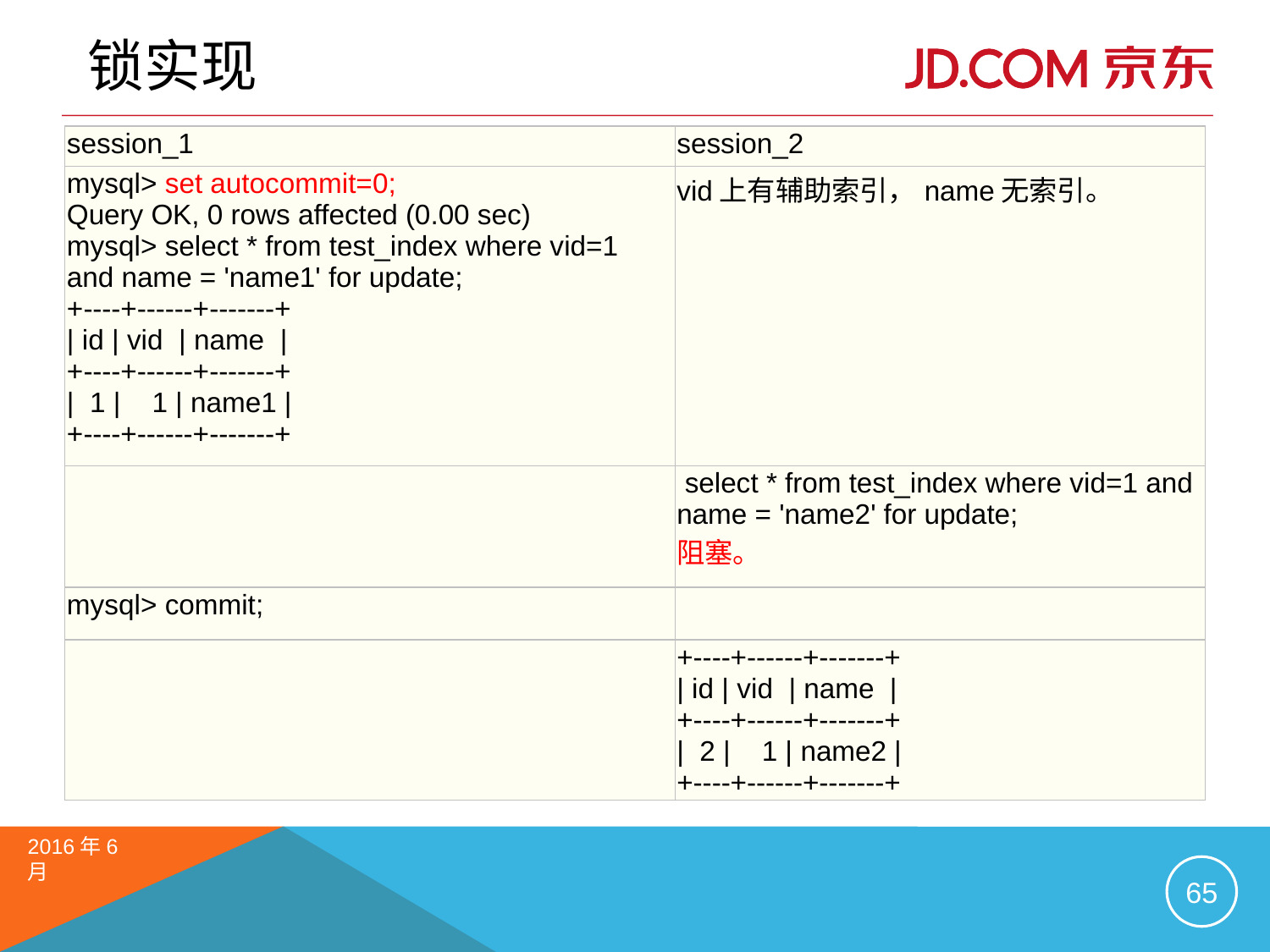

# 锁实现
| session\_1 | session\_2 |
| --- | --- |
| mysql> set autocommit=0; Query OK, 0 rows affected (0.00 sec) mysql> select \* from test\_index where vid=1 and name = 'name1' for update; +----+------+-------+ | id | vid | name | +----+------+-------+ | 1 | 1 | name1 | +----+------+-------+ | vid上有辅助索引，name无索引。 |
|  | select \* from test\_index where vid=1 and name = 'name2' for update; 阻塞。 |
| mysql> commit; |  |
|  | +----+------+-------+ | id | vid | name | +----+------+-------+ | 2 | 1 | name2 | +----+------+-------+ |

2016年6月
65